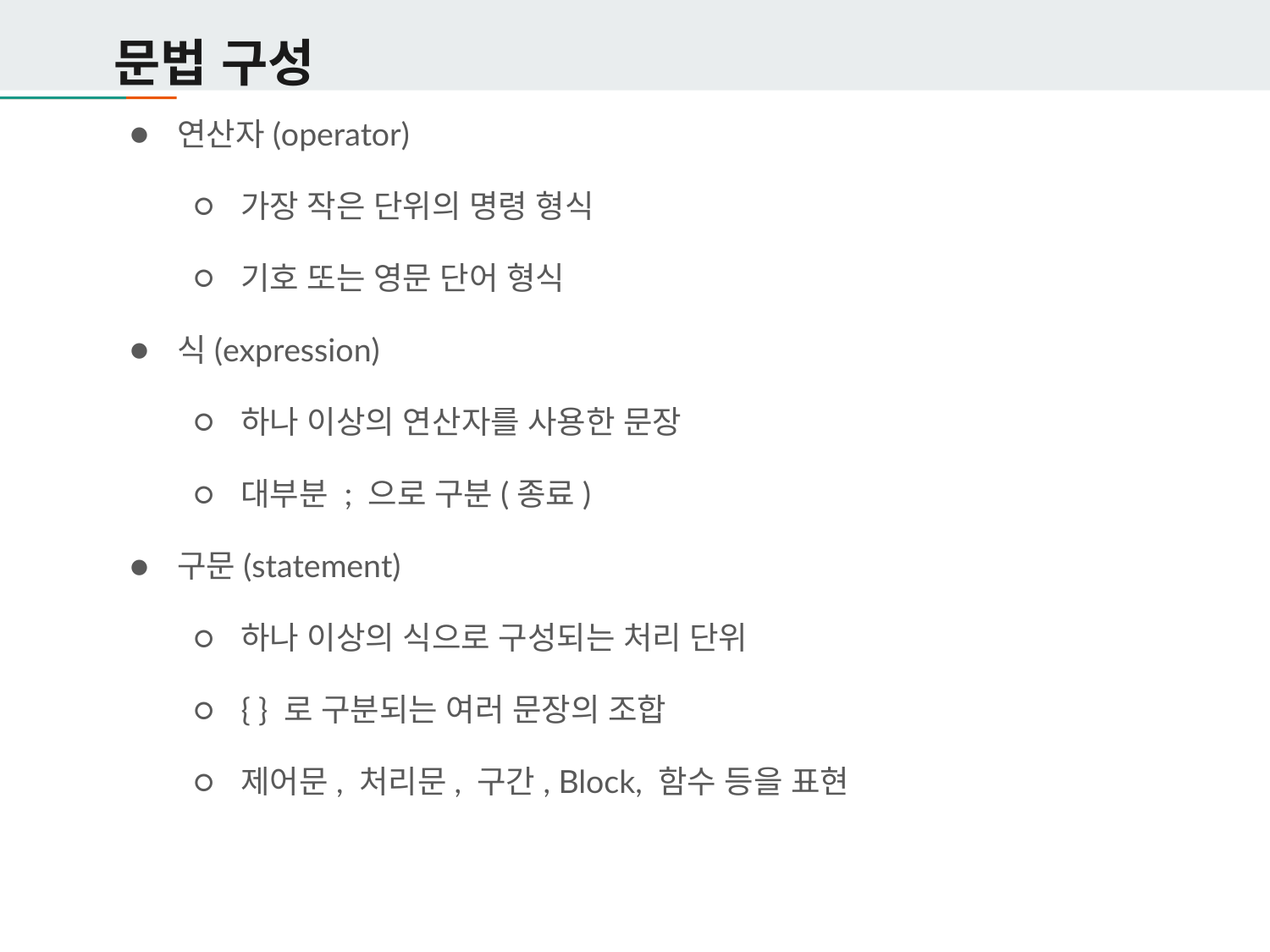

# 문법 구성
연산자(operator)
가장 작은 단위의 명령 형식
기호 또는 영문 단어 형식
식(expression)
하나 이상의 연산자를 사용한 문장
대부분 ; 으로 구분(종료)
구문(statement)
하나 이상의 식으로 구성되는 처리 단위
{ } 로 구분되는 여러 문장의 조합
제어문, 처리문, 구간, Block, 함수 등을 표현